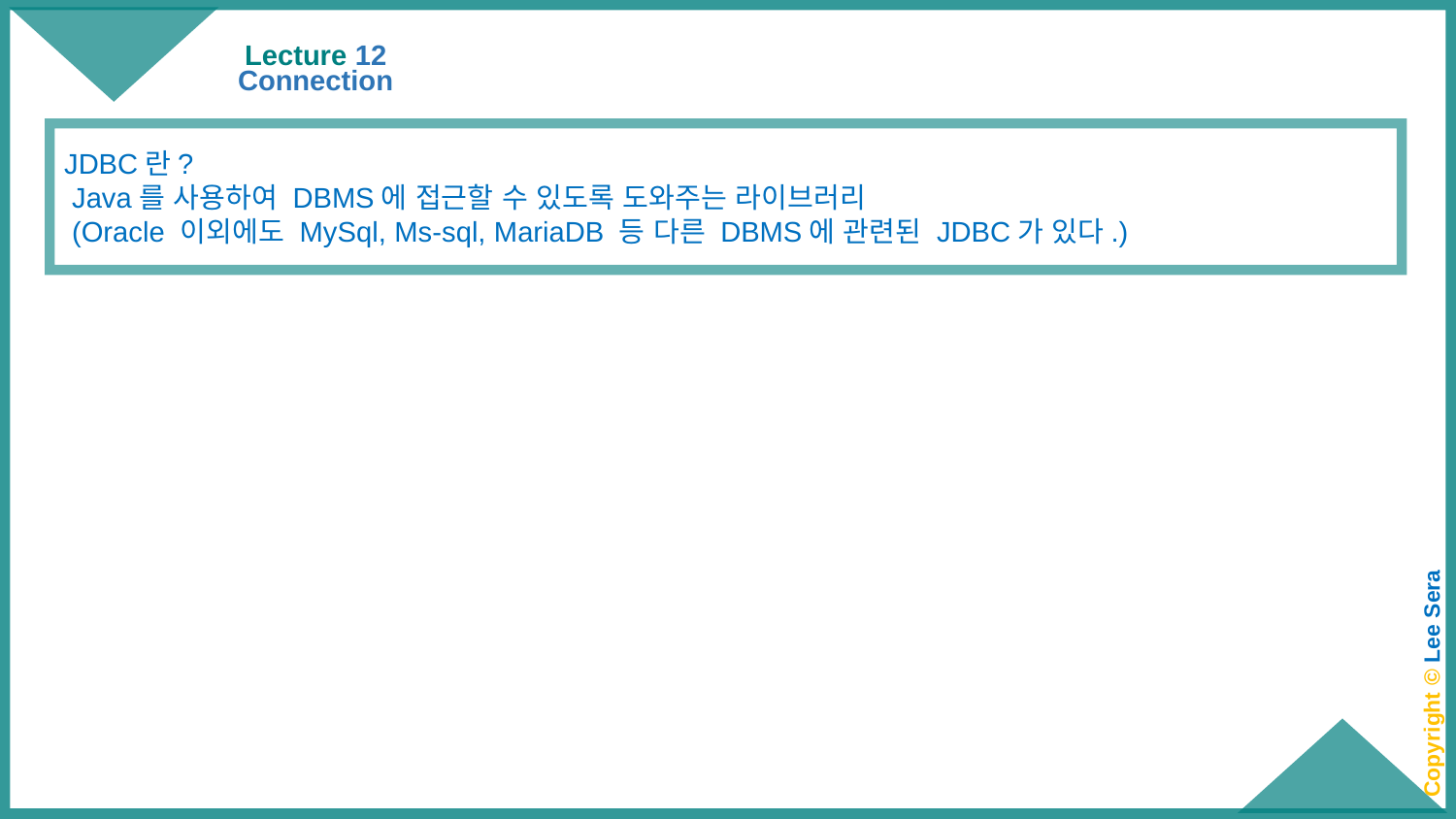

# Lecture 12
Connection
JDBC란?
 Java를 사용하여 DBMS에 접근할 수 있도록 도와주는 라이브러리
 (Oracle 이외에도 MySql, Ms-sql, MariaDB 등 다른 DBMS에 관련된 JDBC가 있다.)
Copyright © Lee Sera